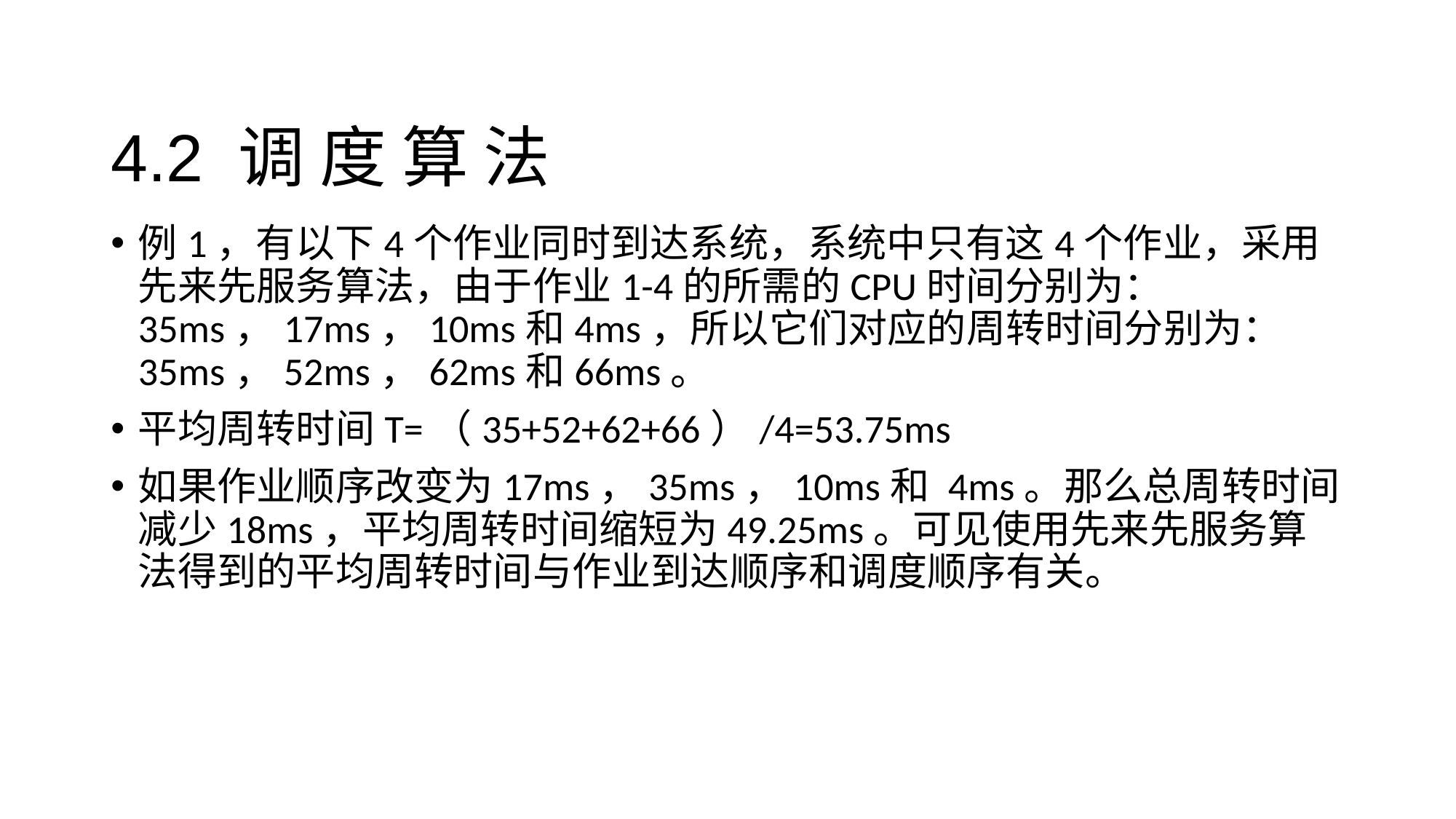

# 4.2 调 度 算 法
例1，有以下4个作业同时到达系统，系统中只有这4个作业，采用先来先服务算法，由于作业1-4的所需的CPU时间分别为：35ms，17ms，10ms和4ms，所以它们对应的周转时间分别为：35ms，52ms，62ms和66ms。
平均周转时间T=（35+52+62+66）/4=53.75ms
如果作业顺序改变为17ms，35ms，10ms和 4ms。那么总周转时间减少18ms，平均周转时间缩短为49.25ms。可见使用先来先服务算法得到的平均周转时间与作业到达顺序和调度顺序有关。
3